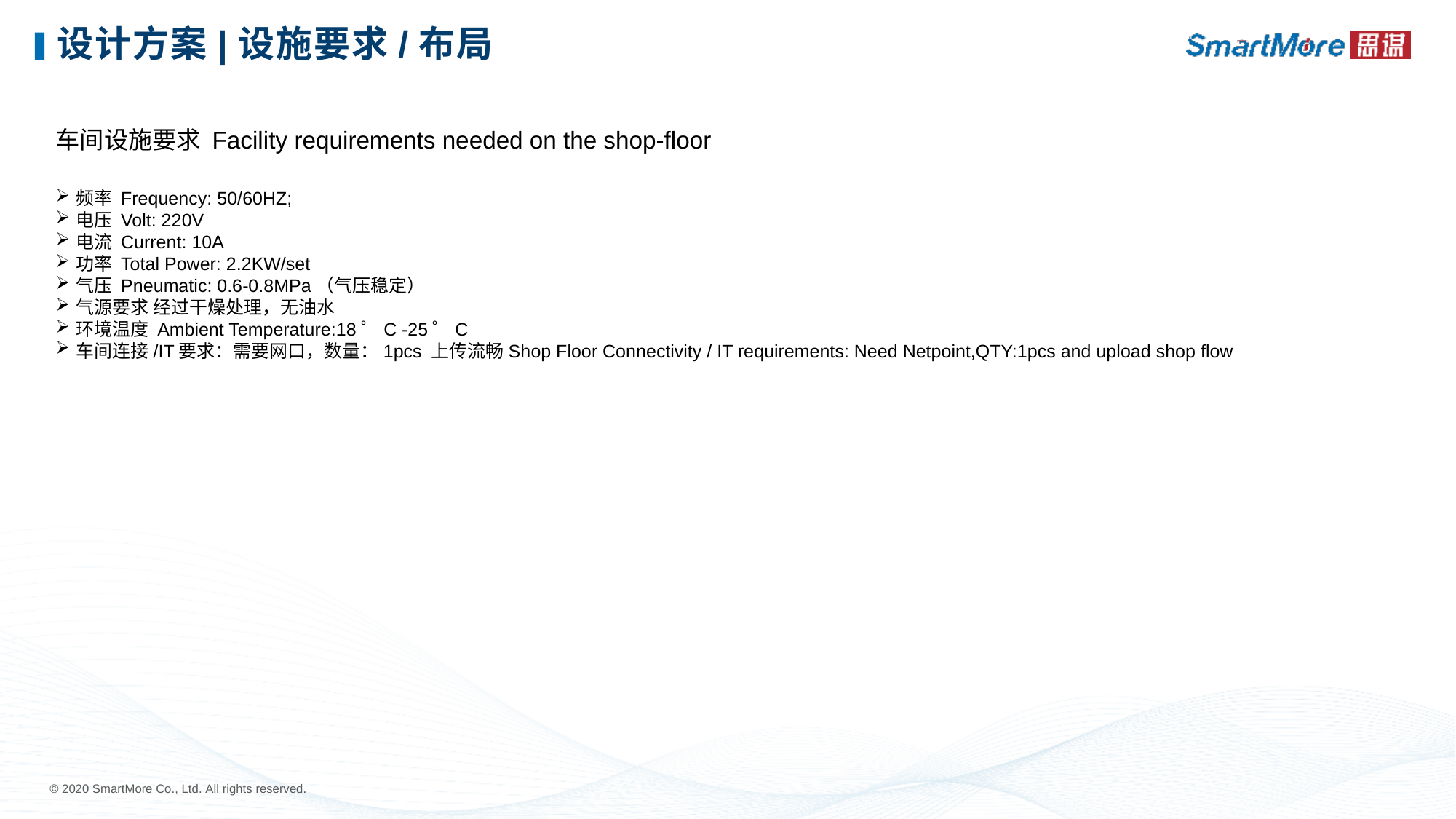

# 设计方案|设施要求/布局
车间设施要求 Facility requirements needed on the shop-floor

频率 Frequency: 50/60HZ;
电压 Volt: 220V
电流 Current: 10A
功率 Total Power: 2.2KW/set
气压 Pneumatic: 0.6-0.8MPa（气压稳定）
气源要求 经过干燥处理，无油水
环境温度 Ambient Temperature:18゜C -25゜C
车间连接/IT要求：需要网口，数量：1pcs 上传流畅Shop Floor Connectivity / IT requirements: Need Netpoint,QTY:1pcs and upload shop flow